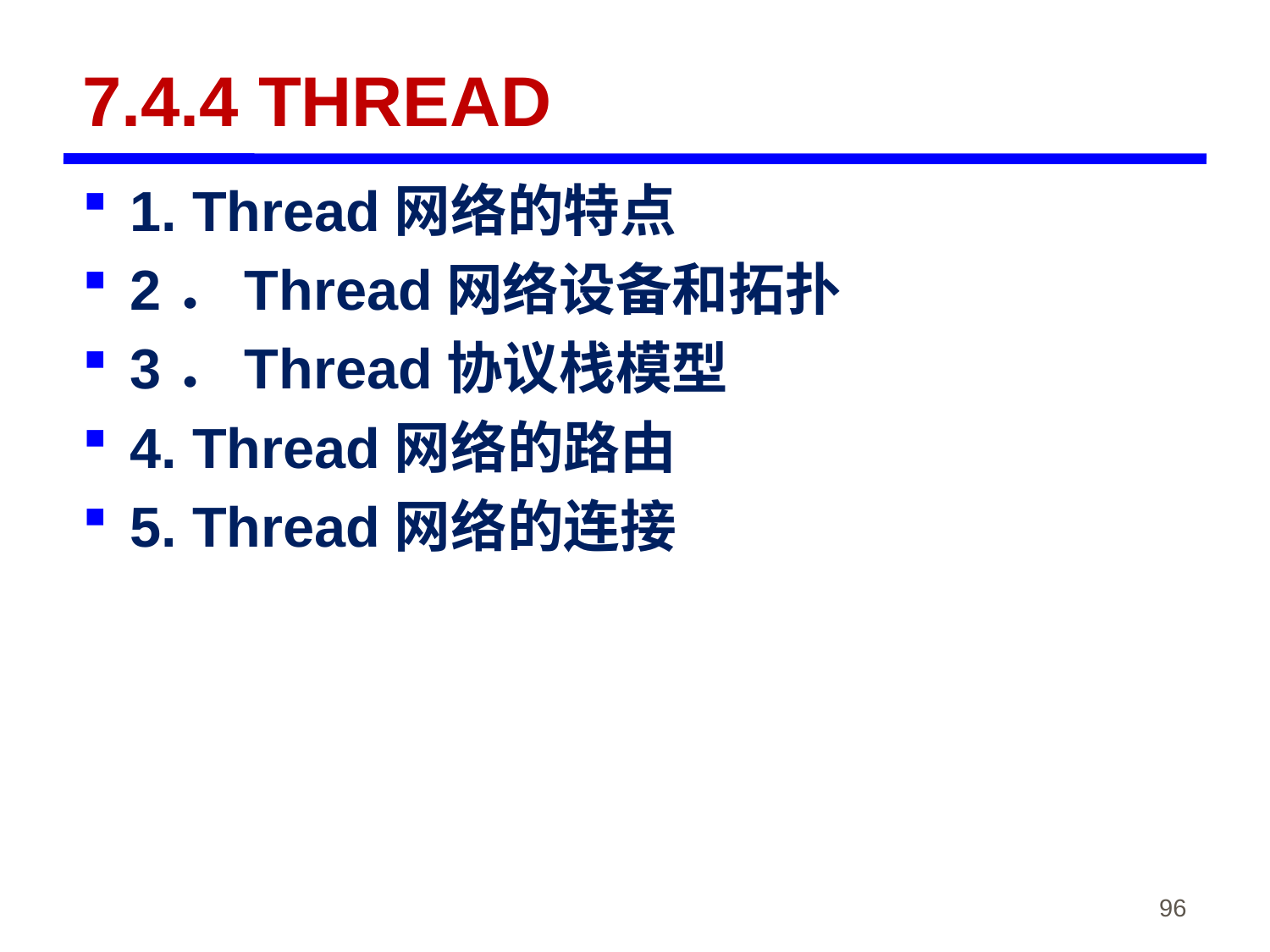

# 7.4.4 Thread
1. Thread网络的特点
2．Thread网络设备和拓扑
3．Thread协议栈模型
4. Thread网络的路由
5. Thread网络的连接

《物联网概论》-韩毅刚
96